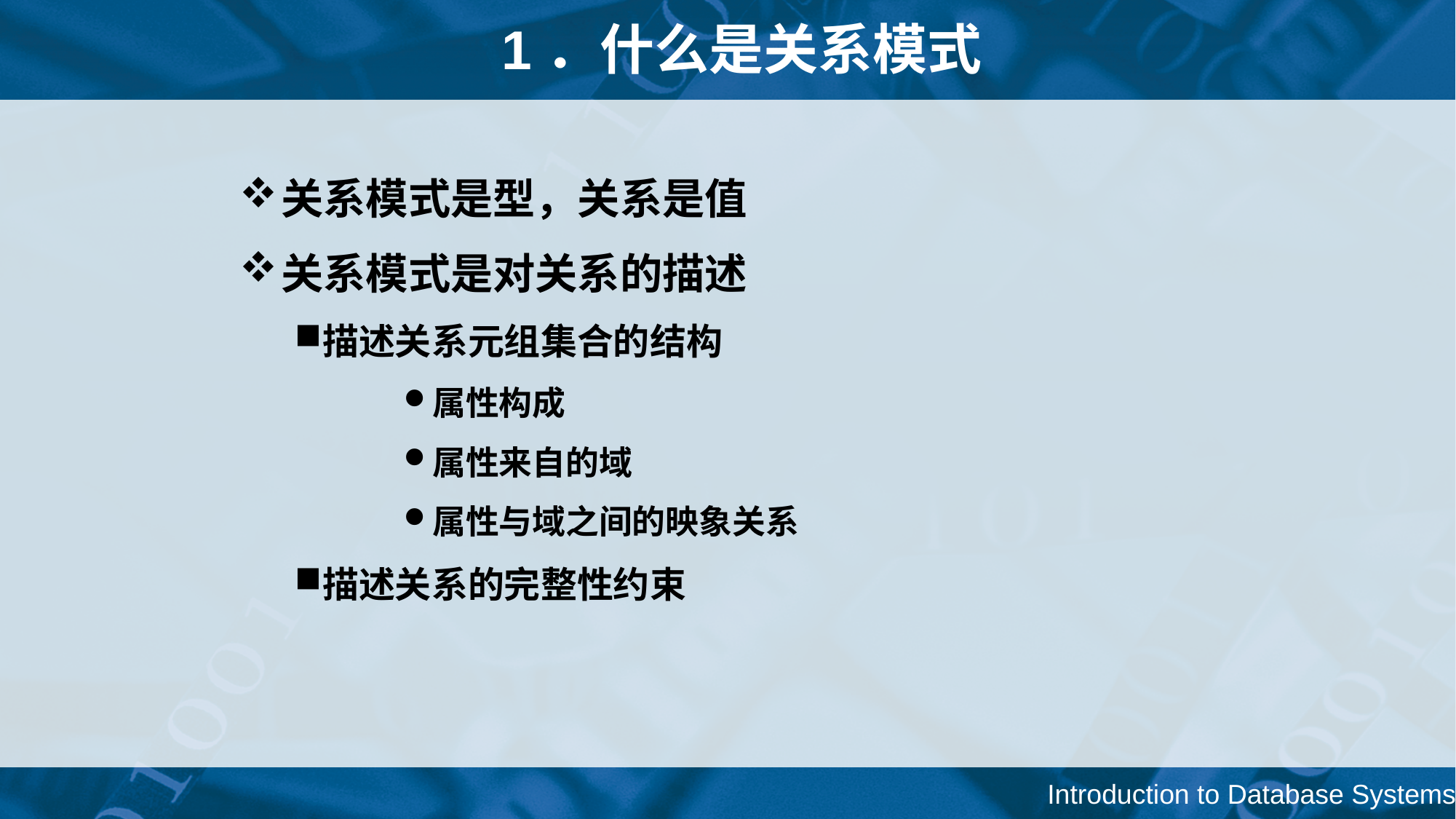

# 1．什么是关系模式
关系模式是型，关系是值
关系模式是对关系的描述
描述关系元组集合的结构
属性构成
属性来自的域
属性与域之间的映象关系
描述关系的完整性约束